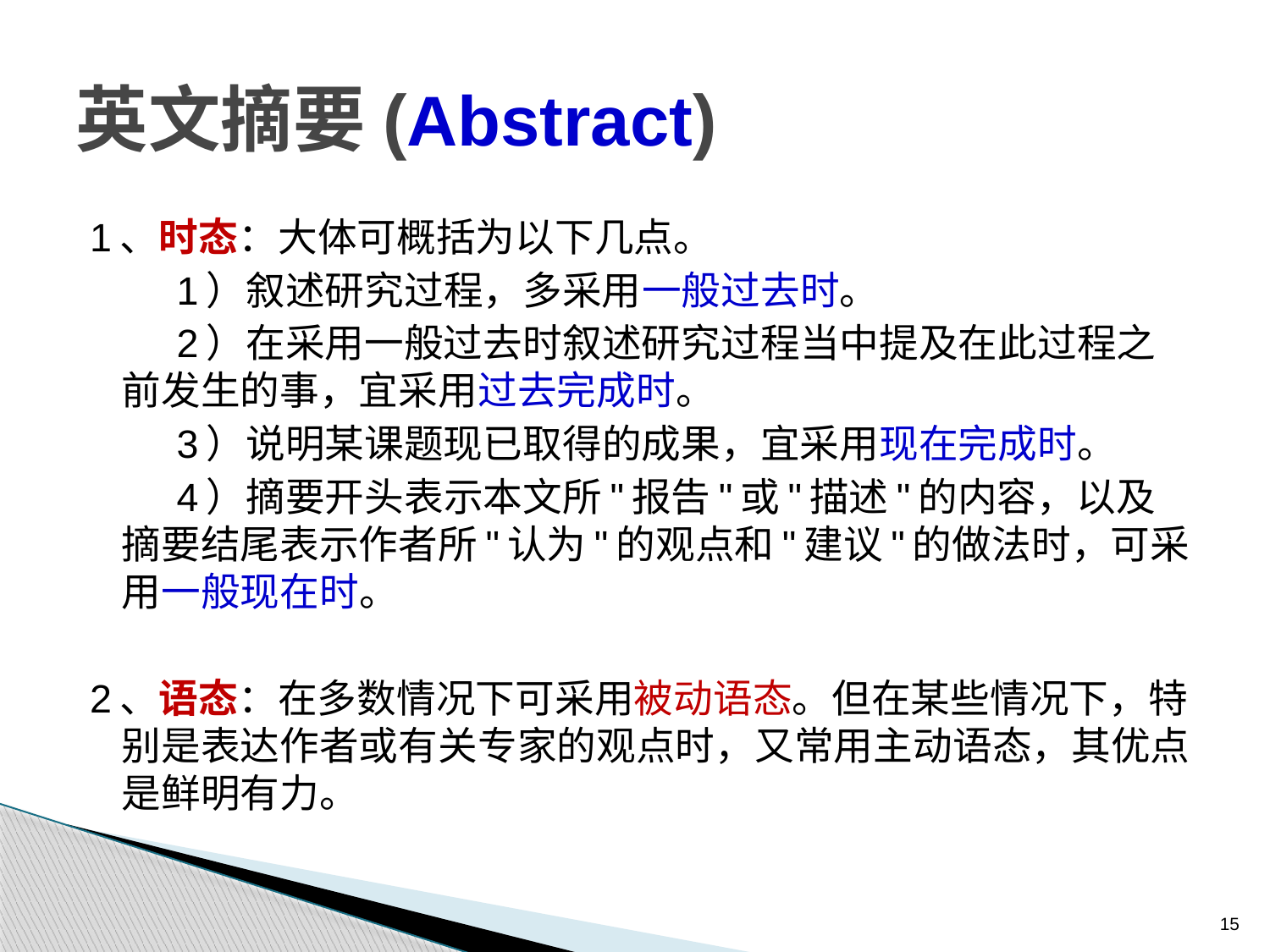

# 英文摘要(Abstract)
1、时态：大体可概括为以下几点。
　　1）叙述研究过程，多采用一般过去时。
　　2）在采用一般过去时叙述研究过程当中提及在此过程之前发生的事，宜采用过去完成时。
　　3）说明某课题现已取得的成果，宜采用现在完成时。
　　4）摘要开头表示本文所"报告"或"描述"的内容，以及摘要结尾表示作者所"认为"的观点和"建议"的做法时，可采用一般现在时。

2、语态：在多数情况下可采用被动语态。但在某些情况下，特别是表达作者或有关专家的观点时，又常用主动语态，其优点是鲜明有力。
15